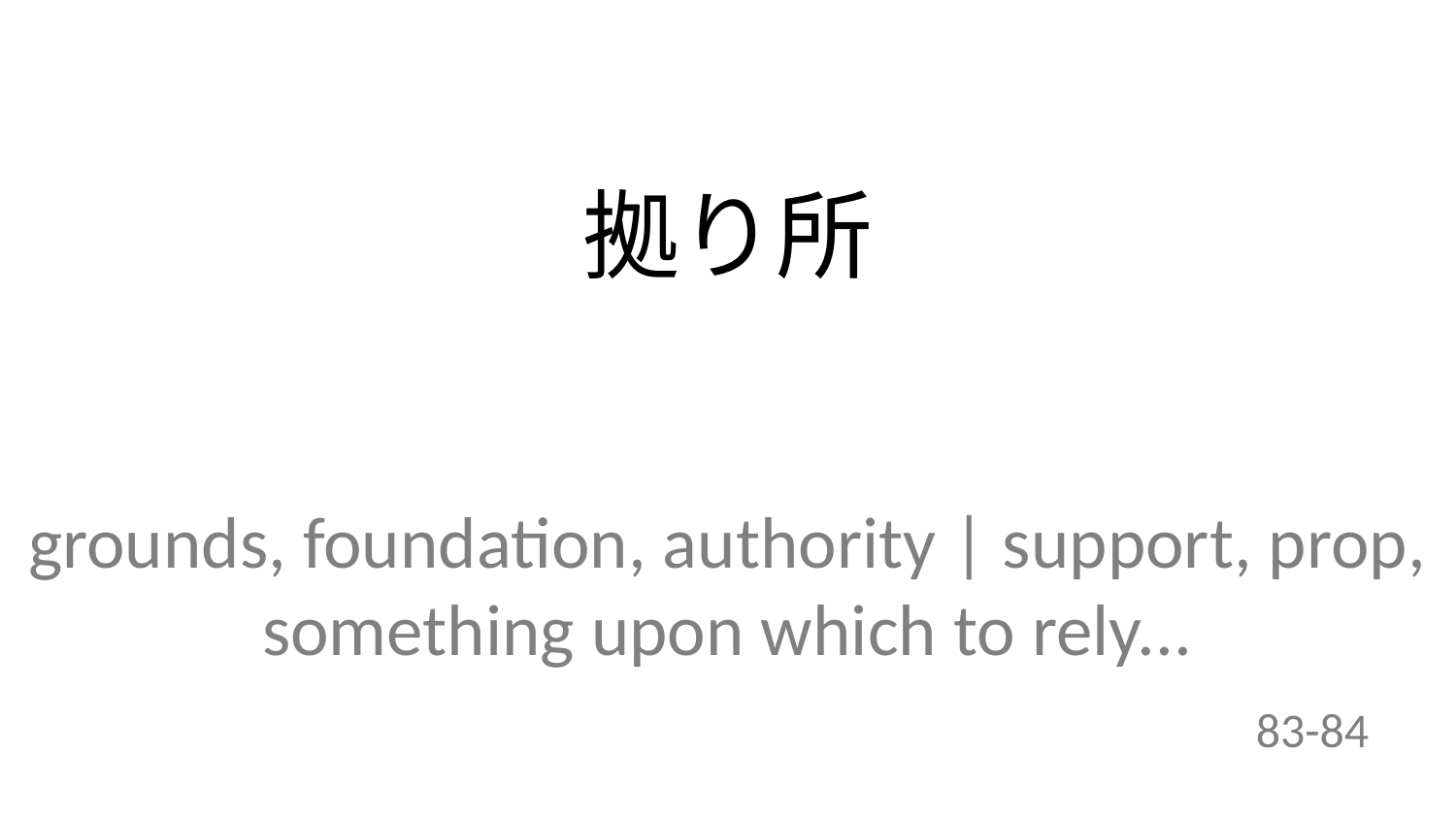

拠り所

grounds, foundation, authority | support, prop, something upon which to rely...
83-84